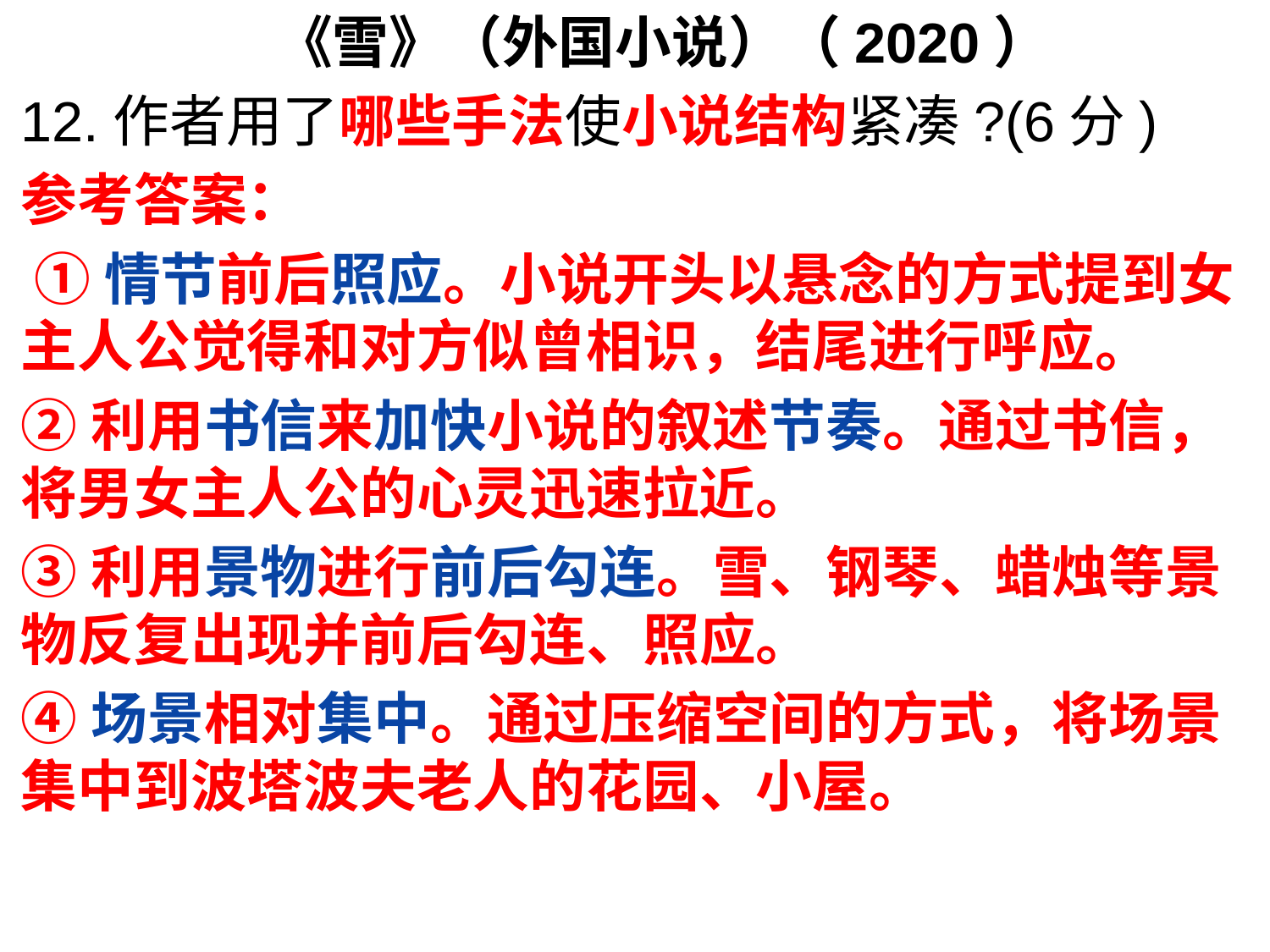

《雪》（外国小说）（2020）
12.作者用了哪些手法使小说结构紧凑?(6分)
参考答案：
 ①情节前后照应。小说开头以悬念的方式提到女主人公觉得和对方似曾相识，结尾进行呼应。
②利用书信来加快小说的叙述节奏。通过书信，将男女主人公的心灵迅速拉近。
③利用景物进行前后勾连。雪、钢琴、蜡烛等景物反复出现并前后勾连、照应。
④场景相对集中。通过压缩空间的方式，将场景集中到波塔波夫老人的花园、小屋。